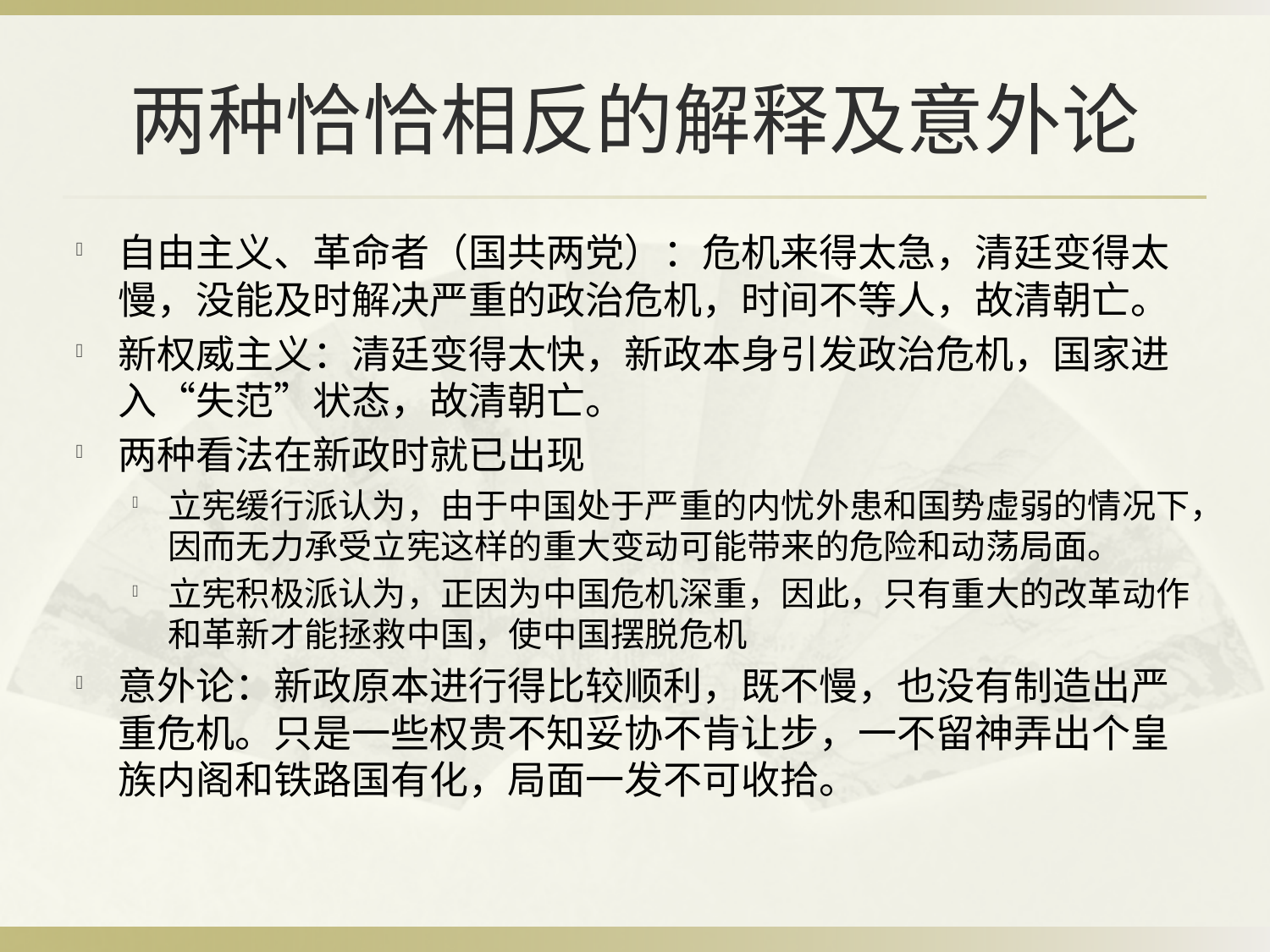

# 两种恰恰相反的解释及意外论
自由主义、革命者（国共两党）：危机来得太急，清廷变得太慢，没能及时解决严重的政治危机，时间不等人，故清朝亡。
新权威主义：清廷变得太快，新政本身引发政治危机，国家进入“失范”状态，故清朝亡。
两种看法在新政时就已出现
立宪缓行派认为，由于中国处于严重的内忧外患和国势虚弱的情况下，因而无力承受立宪这样的重大变动可能带来的危险和动荡局面。
立宪积极派认为，正因为中国危机深重，因此，只有重大的改革动作和革新才能拯救中国，使中国摆脱危机
意外论：新政原本进行得比较顺利，既不慢，也没有制造出严重危机。只是一些权贵不知妥协不肯让步，一不留神弄出个皇族内阁和铁路国有化，局面一发不可收拾。